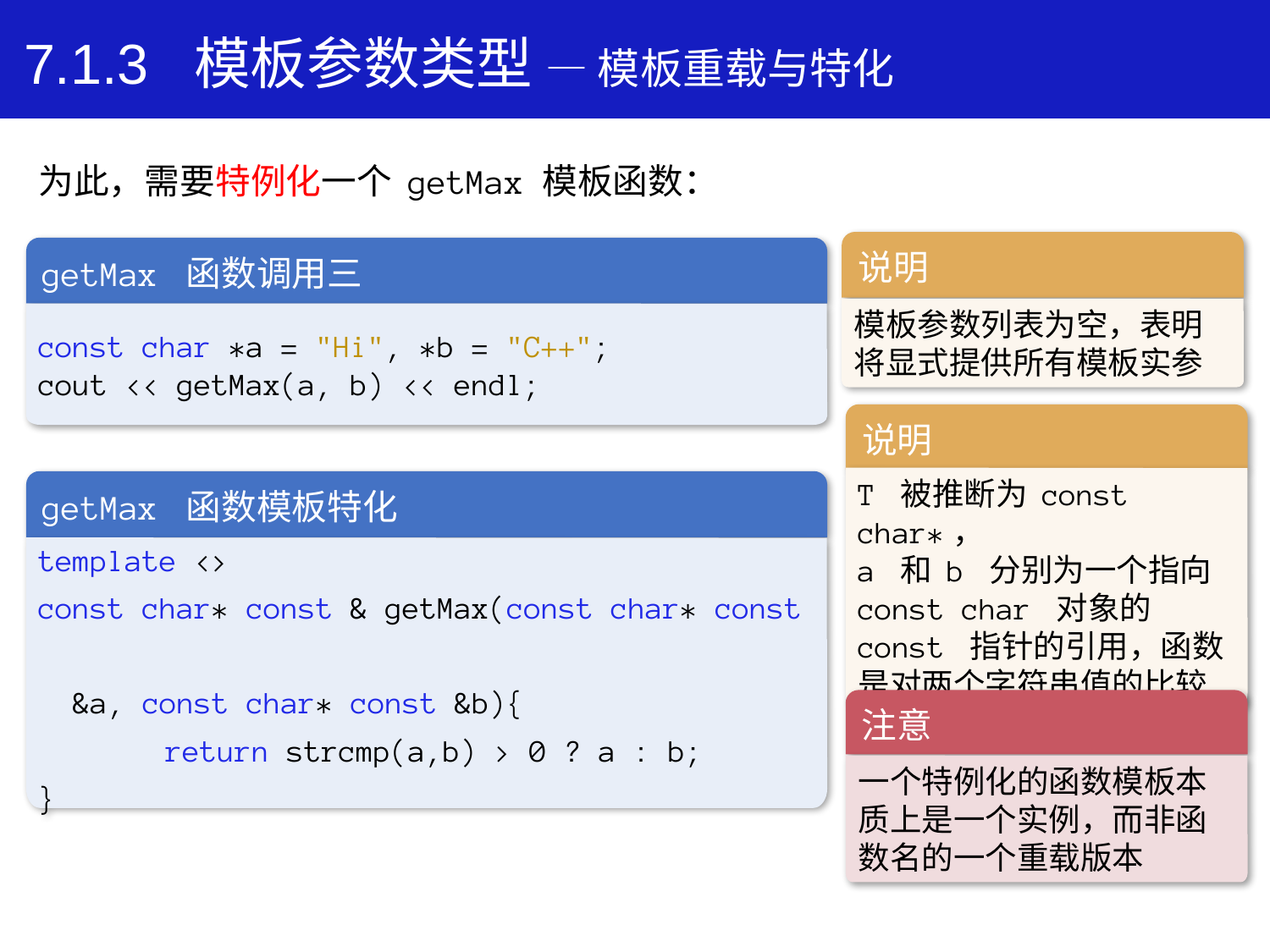

7.1.3  模板参数类型 — 模板重载与特化
为此，需要特例化一个 getMax 模板函数：
说明
模板参数列表为空，表明
将显式提供所有模板实参
getMax 函数调用三
const char *a = "Hi", *b = "C++";
cout << getMax(a, b) << endl;
学习目标
说明
T 被推断为 const char*，
a 和 b 分别为一个指向
const char 对象的 const 指针的引用，函数
是对两个字符串值的比较
getMax 函数模板特化
template <>
const char* const & getMax(const char* const
  &a, const char* const &b){
	return strcmp(a,b) > 0 ? a : b;
}
注意
一个特例化的函数模板本
质上是一个实例，而非函
数名的一个重载版本
17